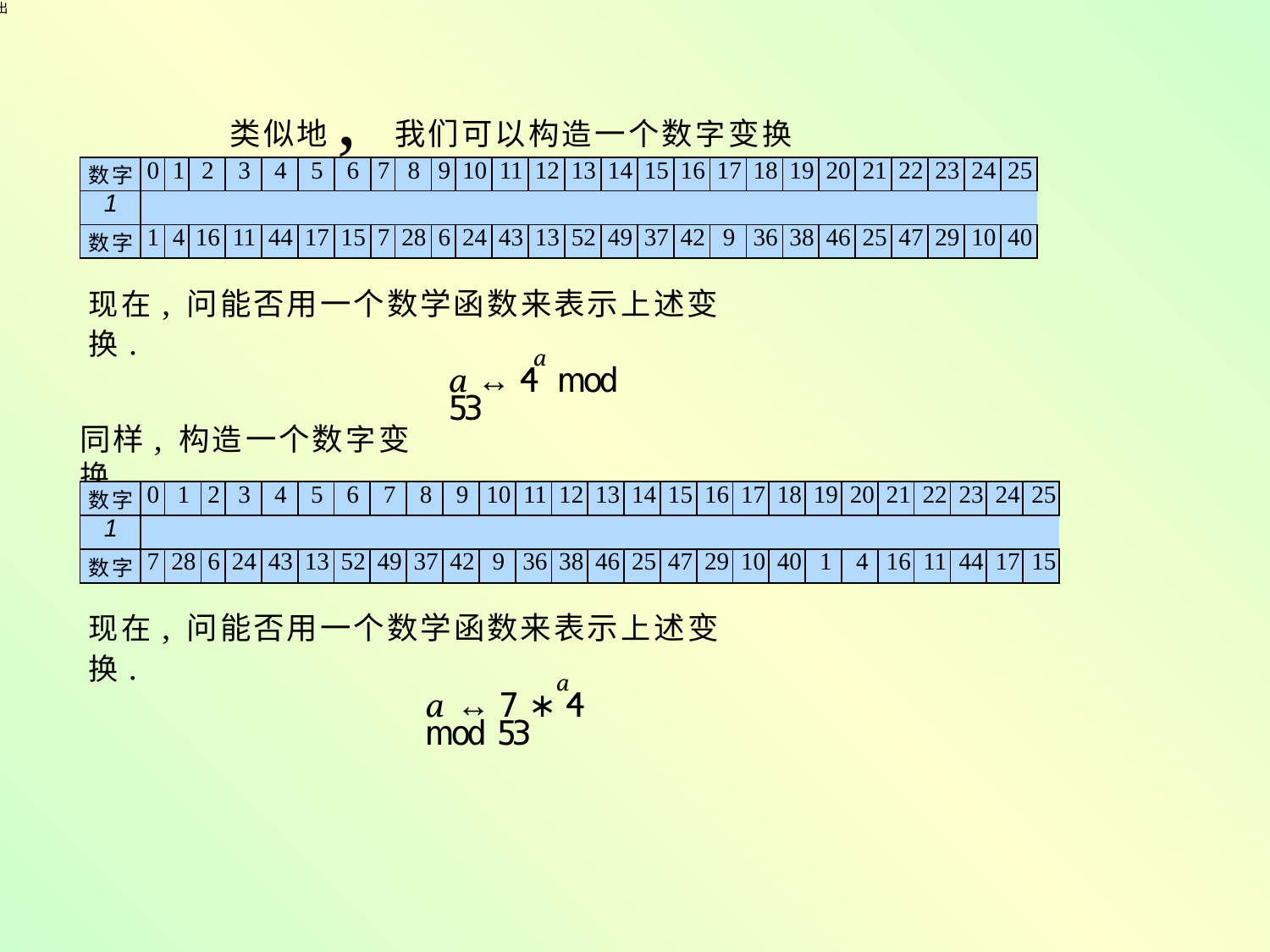

出
# 类似地, 我们可以构造一个数字变换
| 数字 | 0 | 1 | 2 | 3 | 4 | 5 | 6 | 7 | 8 | 9 | 10 | 11 | 12 | 13 | 14 | 15 | 16 | 17 | 18 | 19 | 20 | 21 | 22 | 23 | 24 | 25 |
| --- | --- | --- | --- | --- | --- | --- | --- | --- | --- | --- | --- | --- | --- | --- | --- | --- | --- | --- | --- | --- | --- | --- | --- | --- | --- | --- |
| 1 |  |  |  |  |  |  |  |  |  |  |  |  |  |  |  |  |  |  |  |  |  |  |  |  |  |  |
| 数字 | 1 | 4 | 16 | 11 | 44 | 17 | 15 | 7 | 28 | 6 | 24 | 43 | 13 | 52 | 49 | 37 | 42 | 9 | 36 | 38 | 46 | 25 | 47 | 29 | 10 | 40 |
现在, 问能否用一个数学函数来表示上述变换.
a
a ↔ 4	mod 53
同样, 构造一个数字变换
| 数字 | 0 | 1 | 2 | 3 | 4 | 5 | 6 | 7 | 8 | 9 | 10 | 11 | 12 | 13 | 14 | 15 | 16 | 17 | 18 | 19 | 20 | 21 | 22 | 23 | 24 | 25 |
| --- | --- | --- | --- | --- | --- | --- | --- | --- | --- | --- | --- | --- | --- | --- | --- | --- | --- | --- | --- | --- | --- | --- | --- | --- | --- | --- |
| 1 |  |  |  |  |  |  |  |  |  |  |  |  |  |  |  |  |  |  |  |  |  |  |  |  |  |  |
| 数字 | 7 | 28 | 6 | 24 | 43 | 13 | 52 | 49 | 37 | 42 | 9 | 36 | 38 | 46 | 25 | 47 | 29 | 10 | 40 | 1 | 4 | 16 | 11 | 44 | 17 | 15 |
现在, 问能否用一个数学函数来表示上述变换.
a
a  ↔ 7 ∗ 4	mod 53